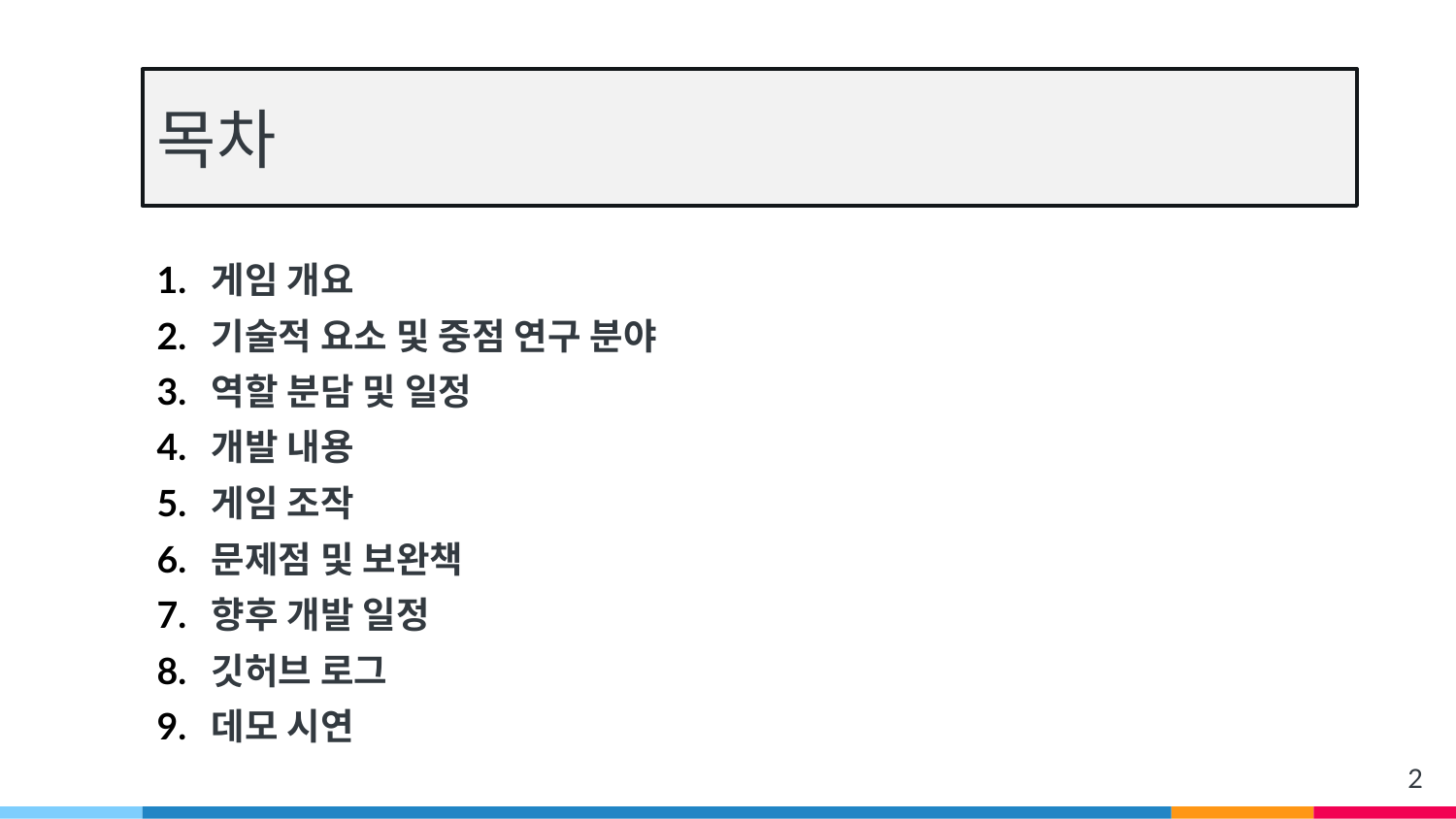

# 목차
게임 개요
기술적 요소 및 중점 연구 분야
역할 분담 및 일정
개발 내용
게임 조작
문제점 및 보완책
향후 개발 일정
깃허브 로그
데모 시연

2